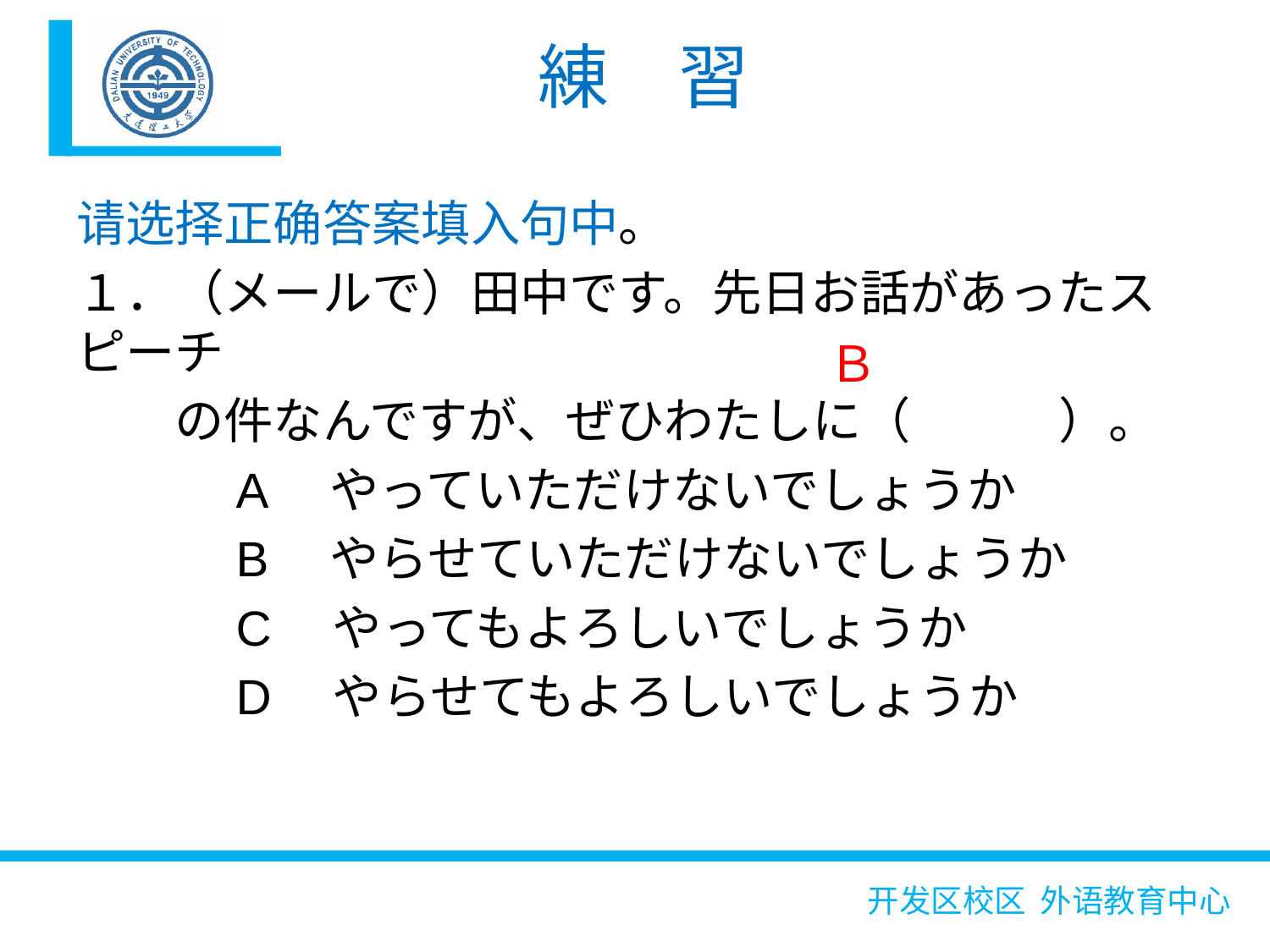

練　習
请选择正确答案填入句中。
１．（メールで）田中です。先日お話があったスピーチ
　　の件なんですが、ぜひわたしに（　　　）。
　　　A　やっていただけないでしょうか
　　　B　やらせていただけないでしょうか
　　　C　やってもよろしいでしょうか
　　　D　やらせてもよろしいでしょうか
Ｂ